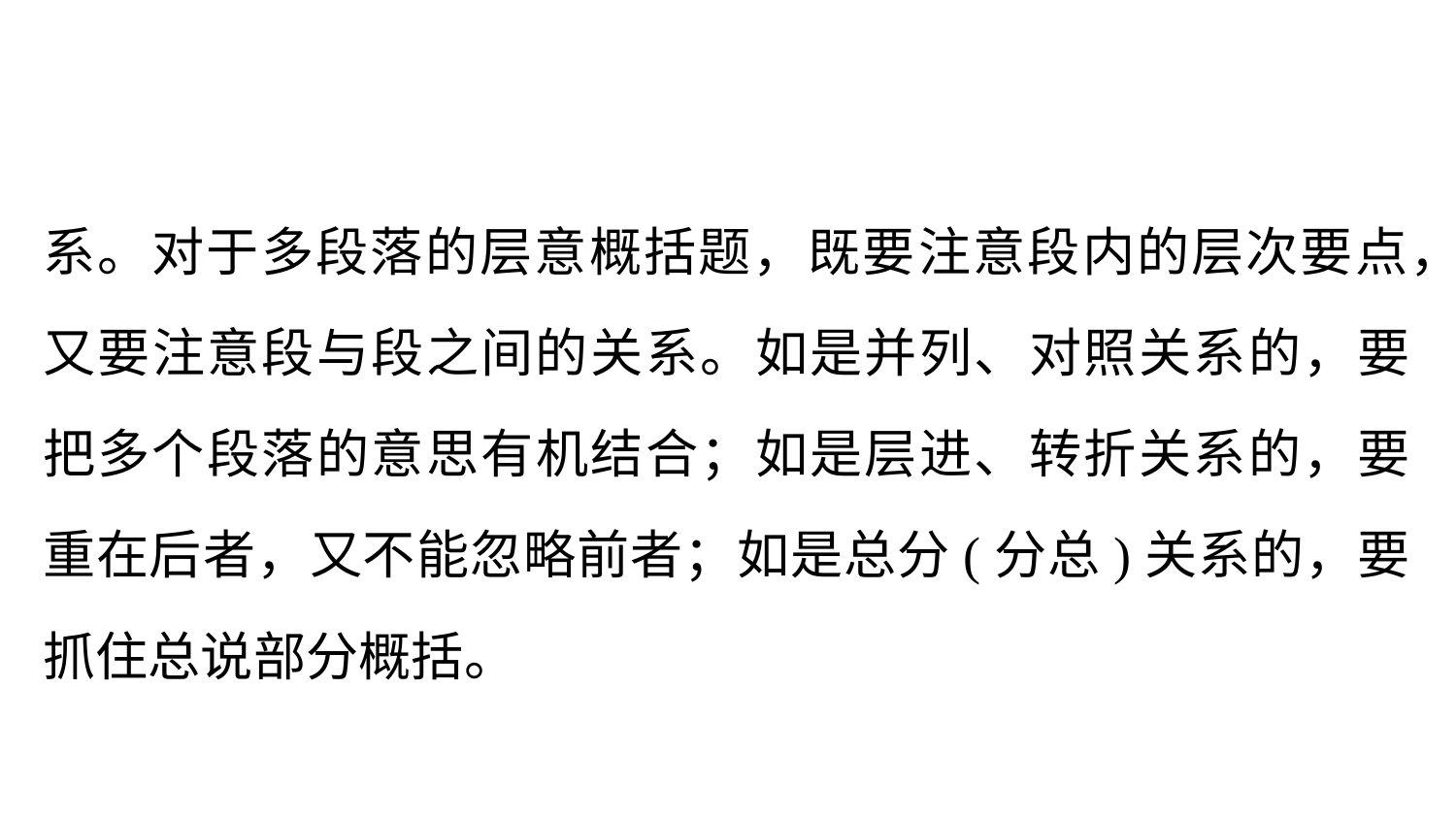

系。对于多段落的层意概括题，既要注意段内的层次要点，又要注意段与段之间的关系。如是并列、对照关系的，要把多个段落的意思有机结合；如是层进、转折关系的，要重在后者，又不能忽略前者；如是总分(分总)关系的，要抓住总说部分概括。